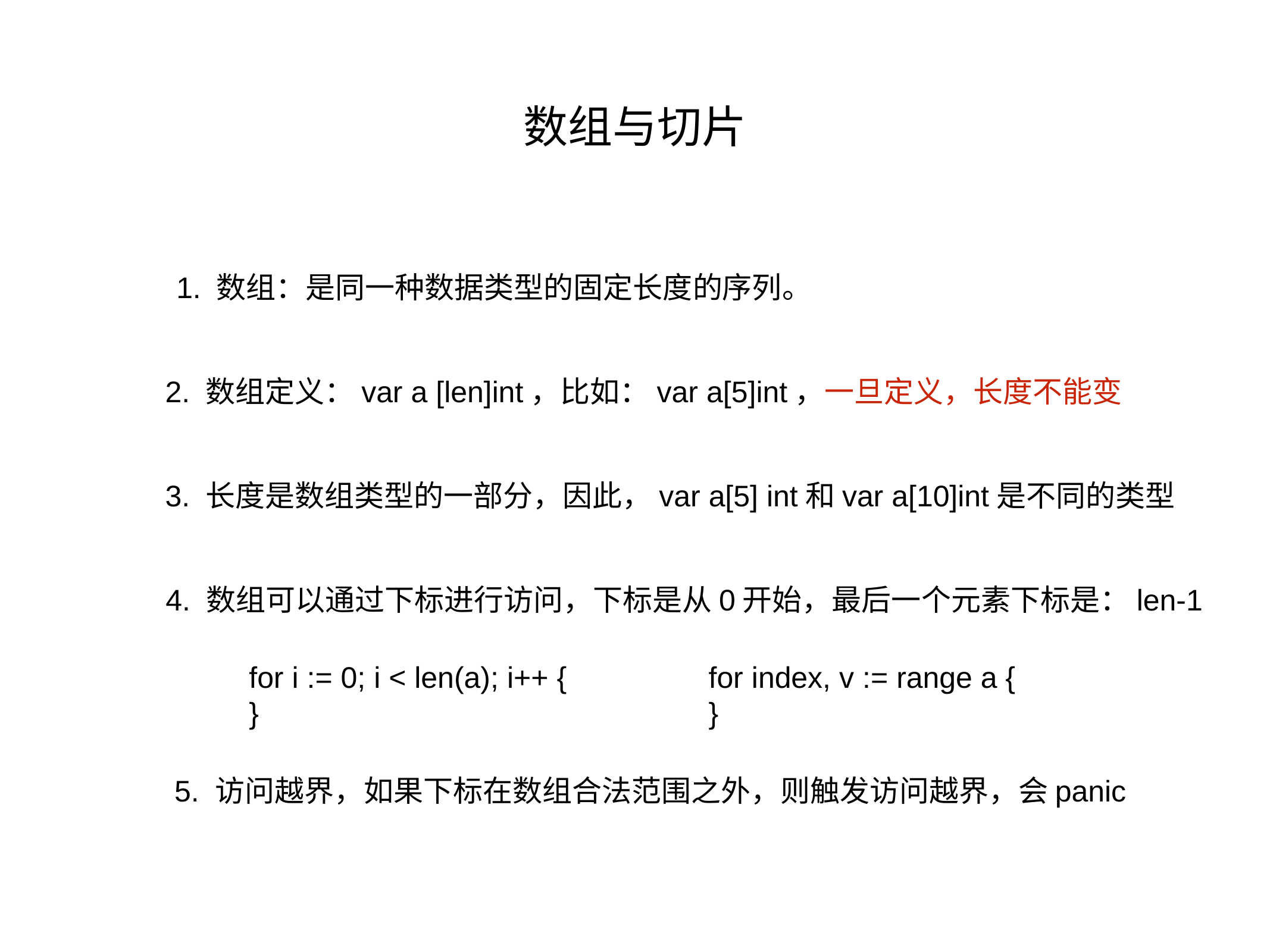

数组与切片
1. 数组：是同一种数据类型的固定长度的序列。
2. 数组定义：var a [len]int，比如：var a[5]int，一旦定义，长度不能变
3. 长度是数组类型的一部分，因此，var a[5] int和var a[10]int是不同的类型
4. 数组可以通过下标进行访问，下标是从0开始，最后一个元素下标是：len-1
for i := 0; i < len(a); i++ {
}
for index, v := range a {
}
5. 访问越界，如果下标在数组合法范围之外，则触发访问越界，会panic